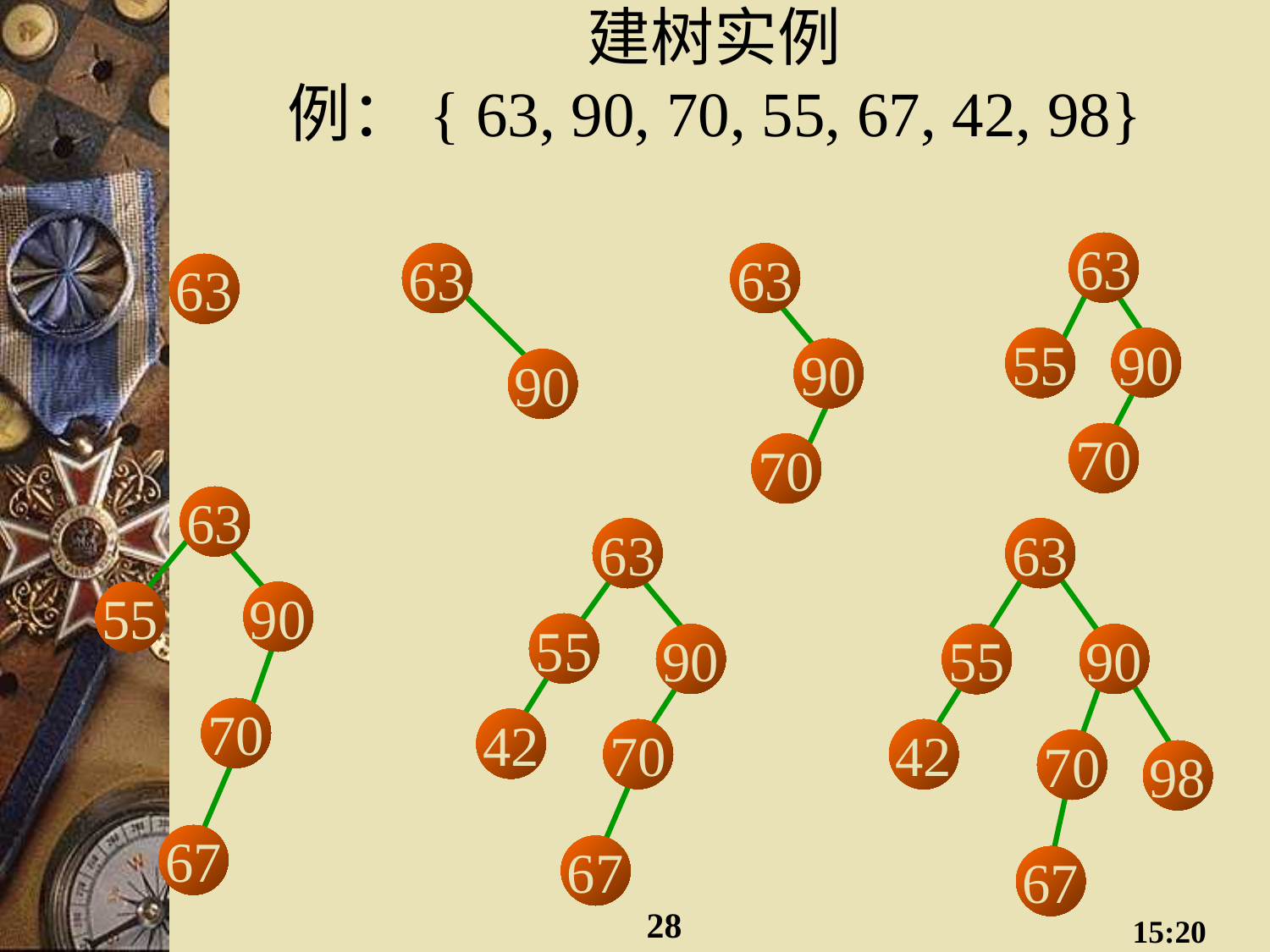

# 建树实例 例：{ 63, 90, 70, 55, 67, 42, 98}
63

55
90

70
63

90
63

90

70
63
63

55
90

70

67
63

55
90

42
70

67
63

55
90

42
70
98

67